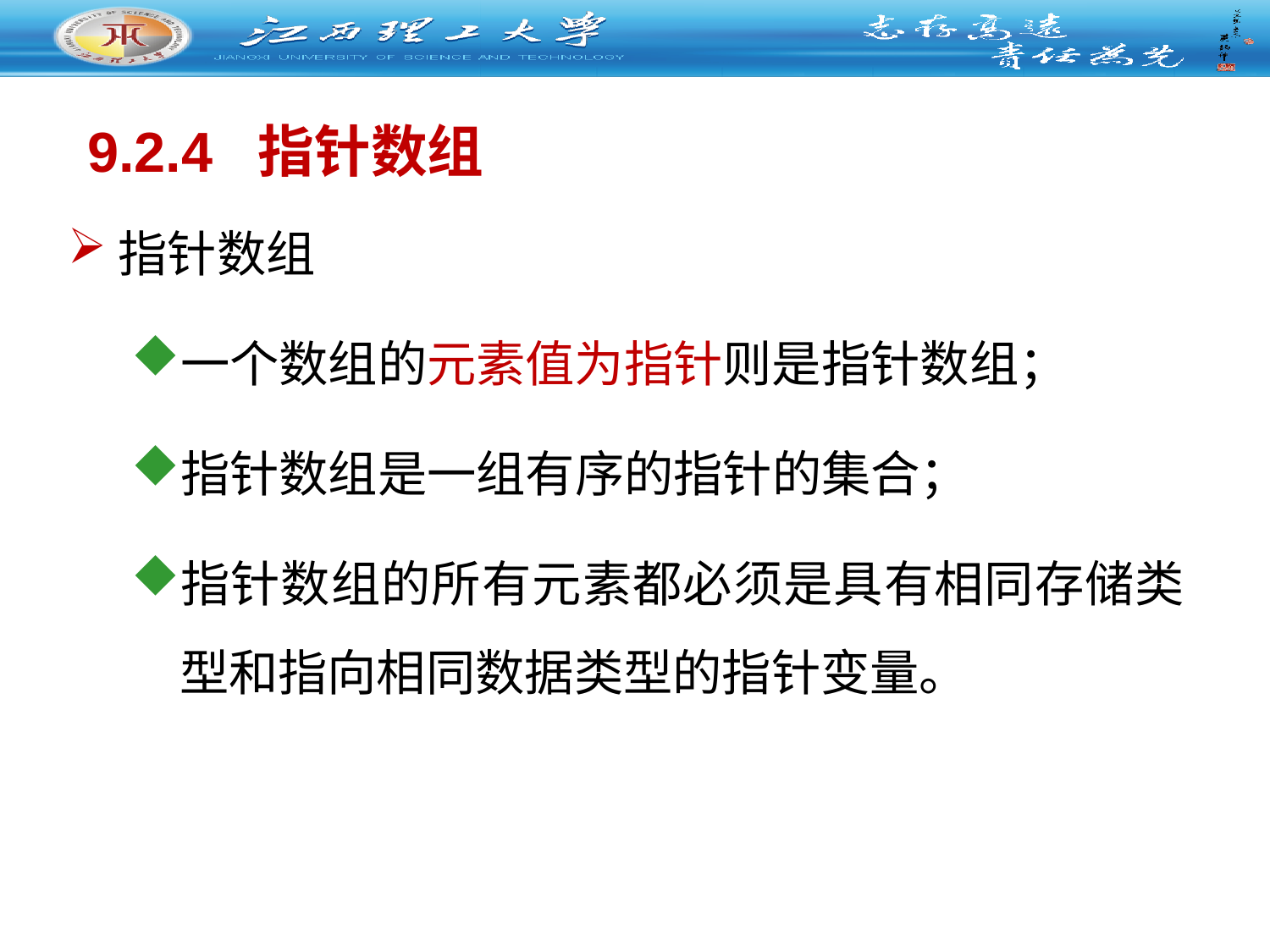

# 9.2.4  指针数组
指针数组
一个数组的元素值为指针则是指针数组；
指针数组是一组有序的指针的集合；
指针数组的所有元素都必须是具有相同存储类型和指向相同数据类型的指针变量。